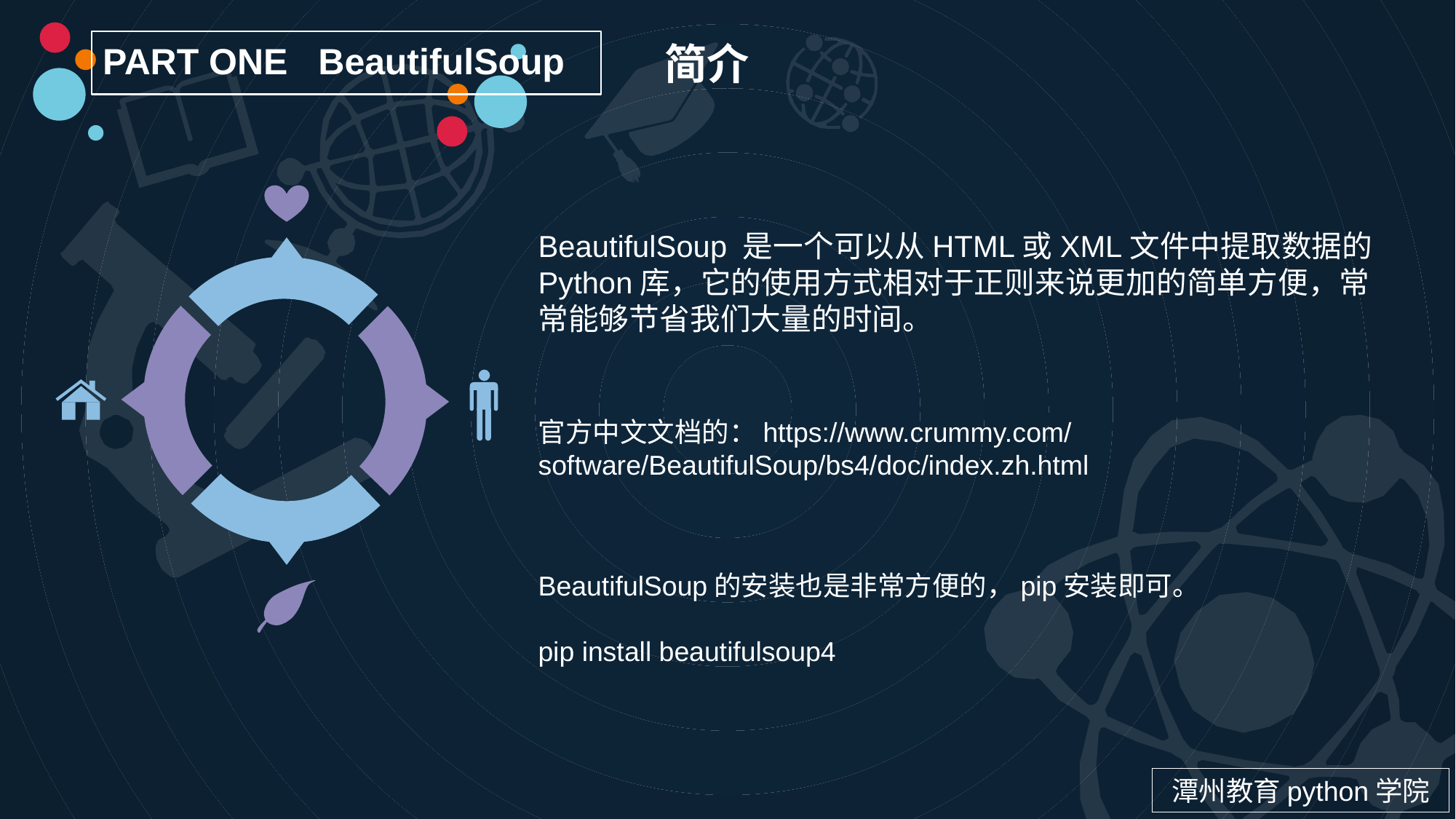

PART ONE   BeautifulSoup
简介

BeautifulSoup 是一个可以从HTML或XML文件中提取数据的Python库，它的使用方式相对于正则来说更加的简单方便，常常能够节省我们大量的时间。

官方中文文档的：https://www.crummy.com/software/BeautifulSoup/bs4/doc/index.zh.html

BeautifulSoup的安装也是非常方便的，pip安装即可。

pip install beautifulsoup4

潭州教育python学院